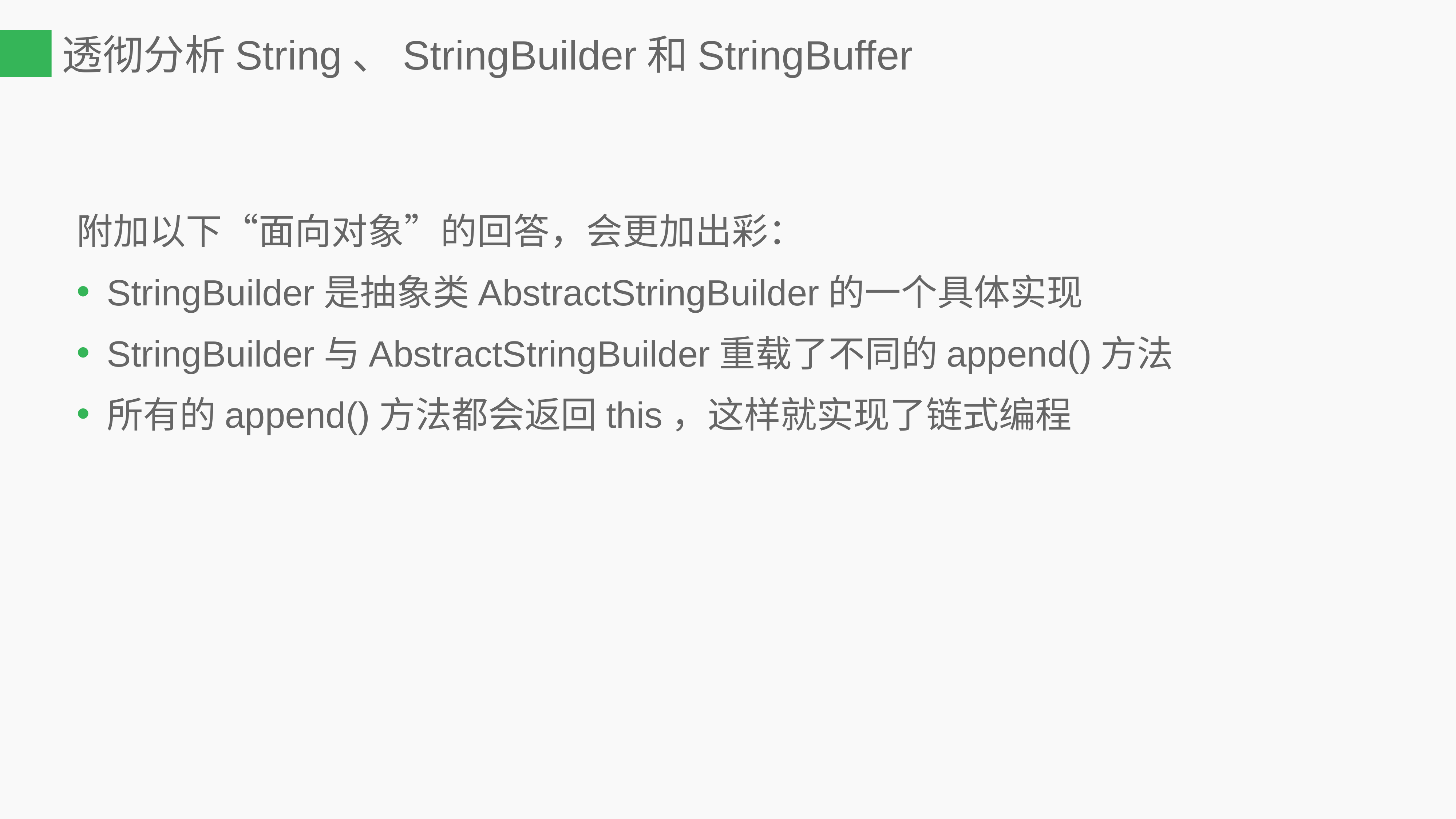

# 透彻分析String、StringBuilder和StringBuffer
附加以下“面向对象”的回答，会更加出彩：
StringBuilder是抽象类AbstractStringBuilder的一个具体实现
StringBuilder与AbstractStringBuilder重载了不同的append()方法
所有的append()方法都会返回this，这样就实现了链式编程